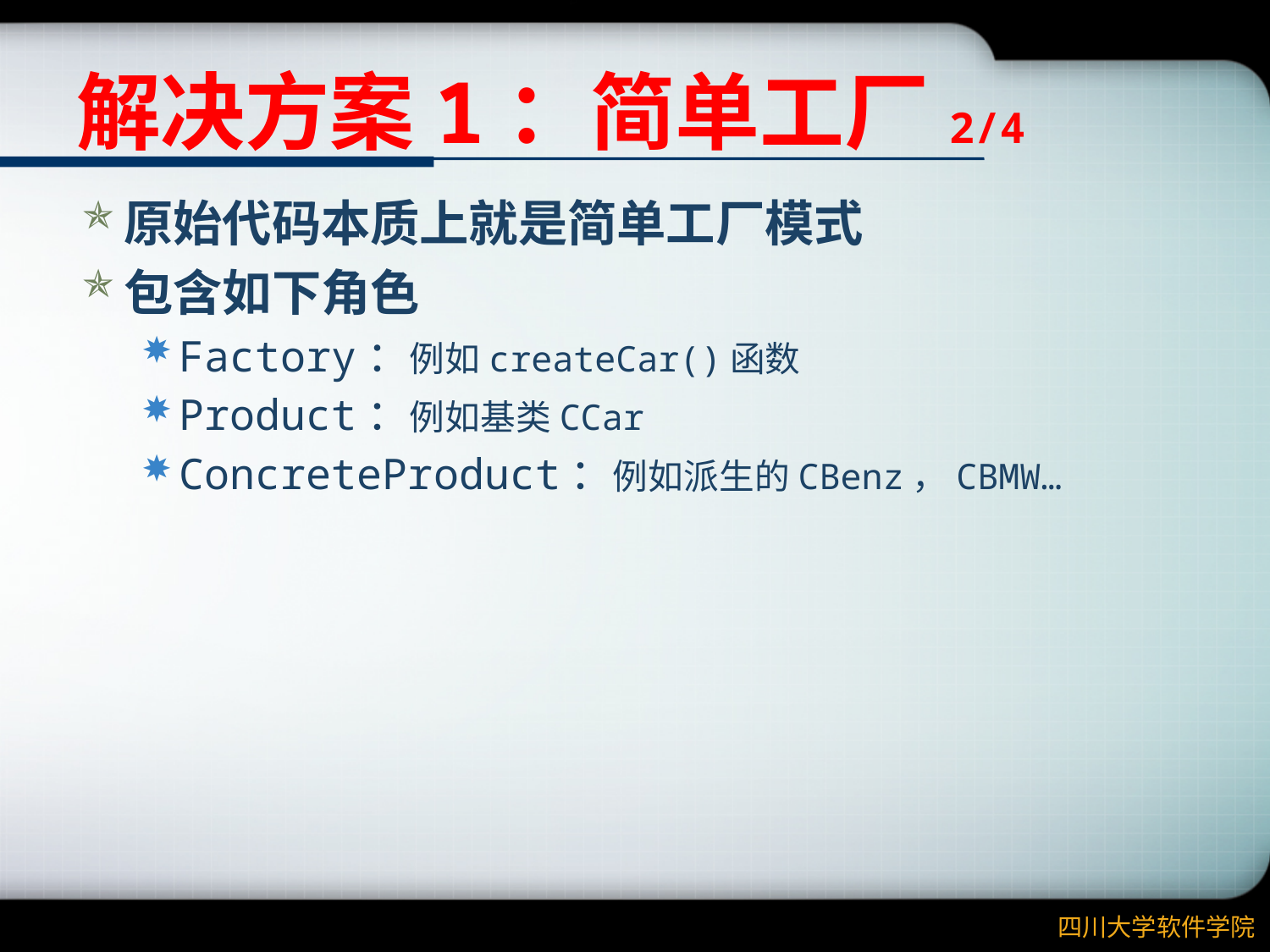

# 解决方案1：简单工厂 2/4
原始代码本质上就是简单工厂模式
包含如下角色
Factory：例如createCar()函数
Product：例如基类CCar
ConcreteProduct：例如派生的CBenz，CBMW…